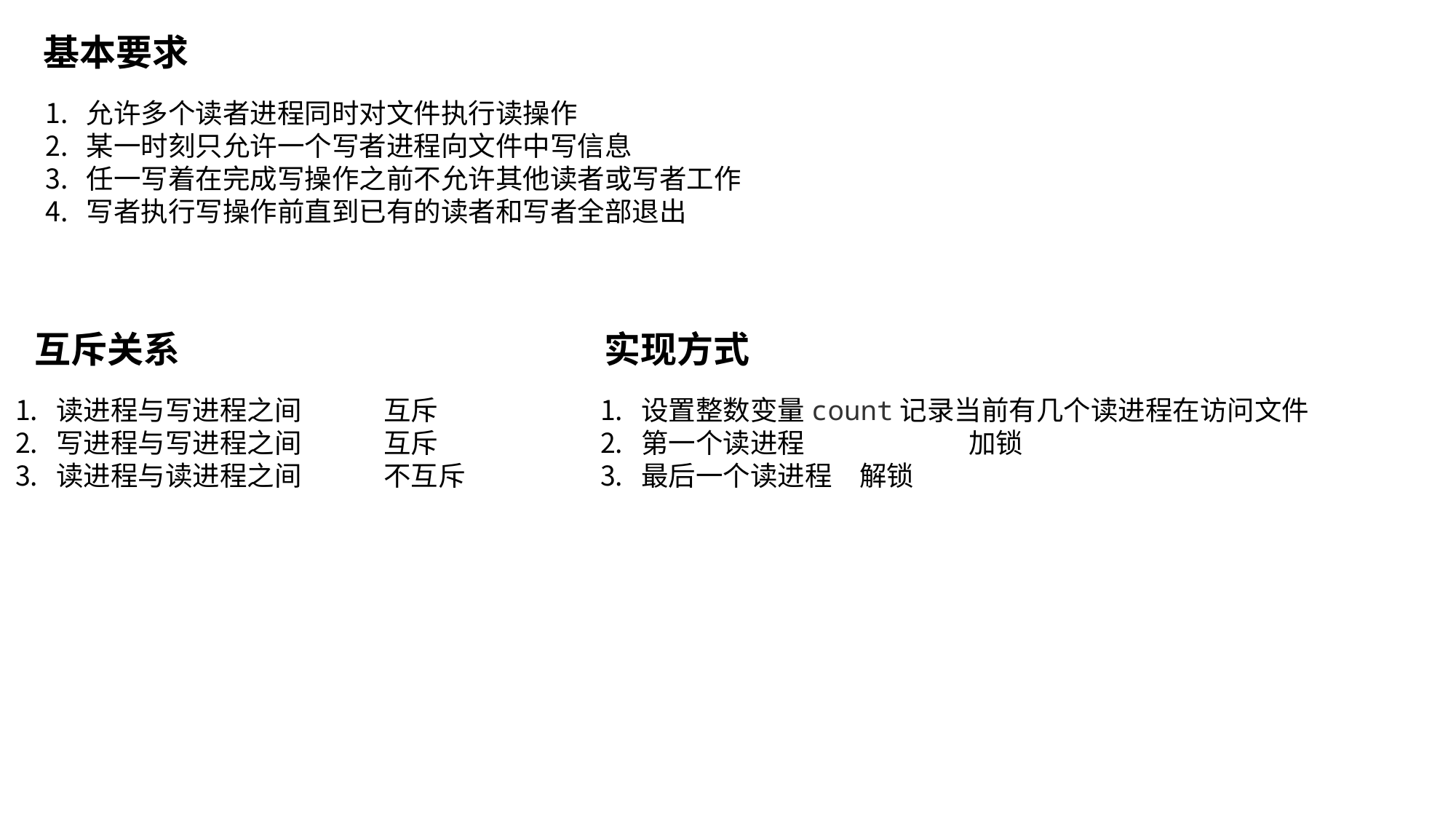

基本要求
允许多个读者进程同时对文件执行读操作
某一时刻只允许一个写者进程向文件中写信息
任一写着在完成写操作之前不允许其他读者或写者工作
写者执行写操作前直到已有的读者和写者全部退出
互斥关系
读进程与写进程之间 	互斥
写进程与写进程之间 	互斥
读进程与读进程之间 	不互斥

实现方式
设置整数变量count记录当前有几个读进程在访问文件
第一个读进程         	加锁
最后一个读进程	解锁